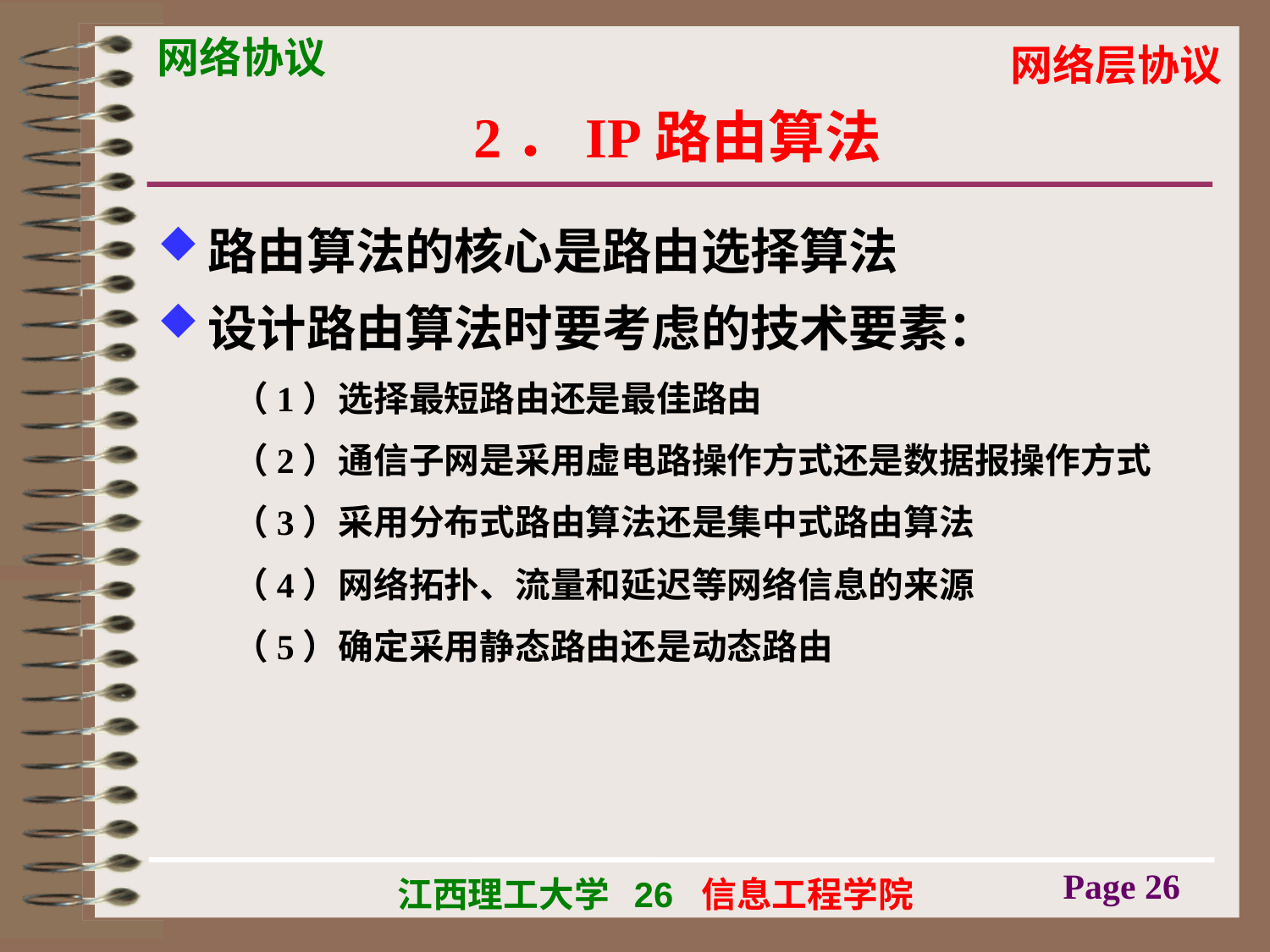

# 2．IP路由算法
路由算法的核心是路由选择算法
设计路由算法时要考虑的技术要素：
（1）选择最短路由还是最佳路由
（2）通信子网是采用虚电路操作方式还是数据报操作方式
（3）采用分布式路由算法还是集中式路由算法
（4）网络拓扑、流量和延迟等网络信息的来源
（5）确定采用静态路由还是动态路由
Page 26